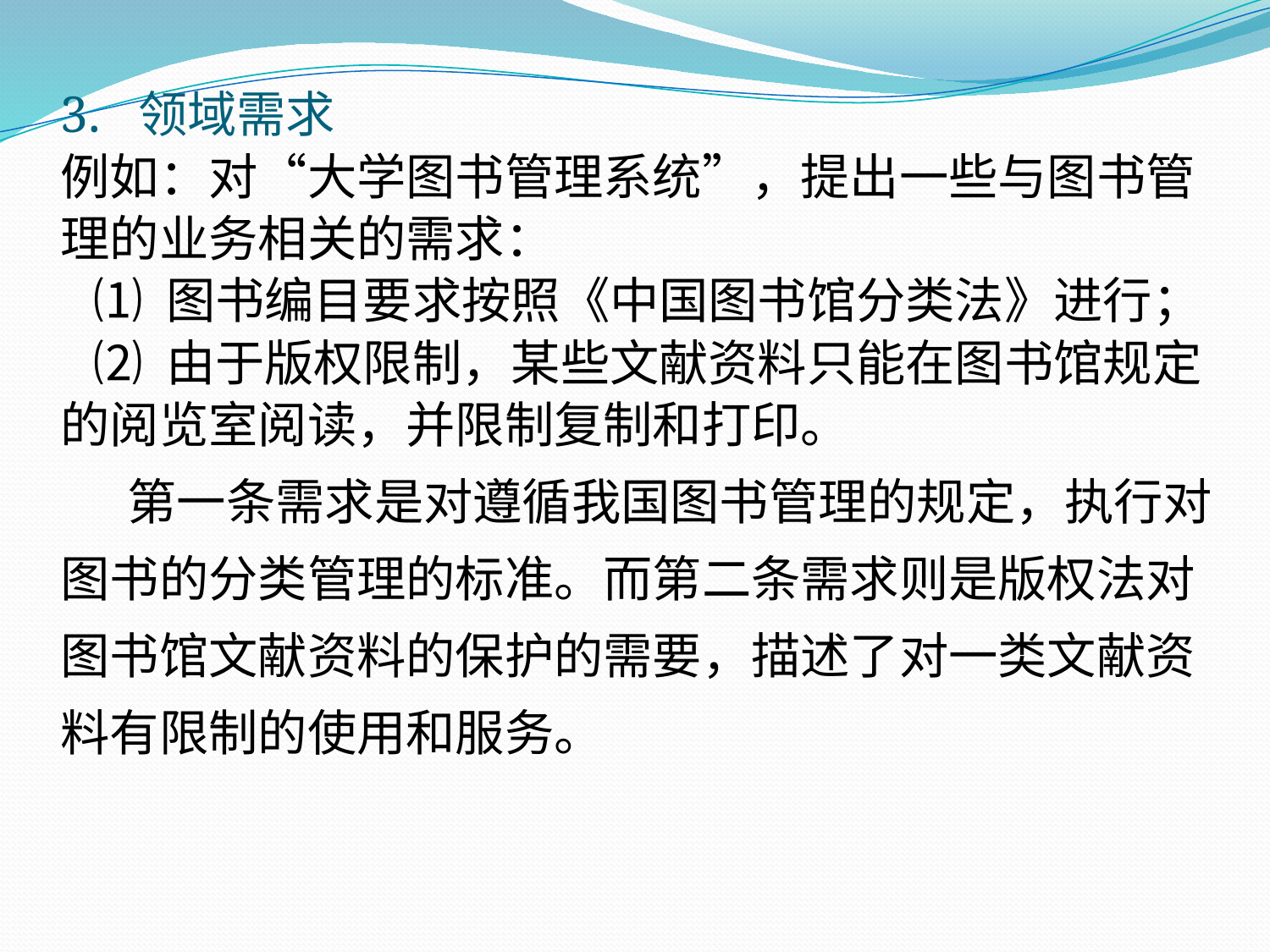

3.  领域需求
例如：对“大学图书管理系统”，提出一些与图书管理的业务相关的需求：
   ⑴ 图书编目要求按照《中国图书馆分类法》进行；
   ⑵ 由于版权限制，某些文献资料只能在图书馆规定的阅览室阅读，并限制复制和打印。
     第一条需求是对遵循我国图书管理的规定，执行对图书的分类管理的标准。而第二条需求则是版权法对图书馆文献资料的保护的需要，描述了对一类文献资料有限制的使用和服务。